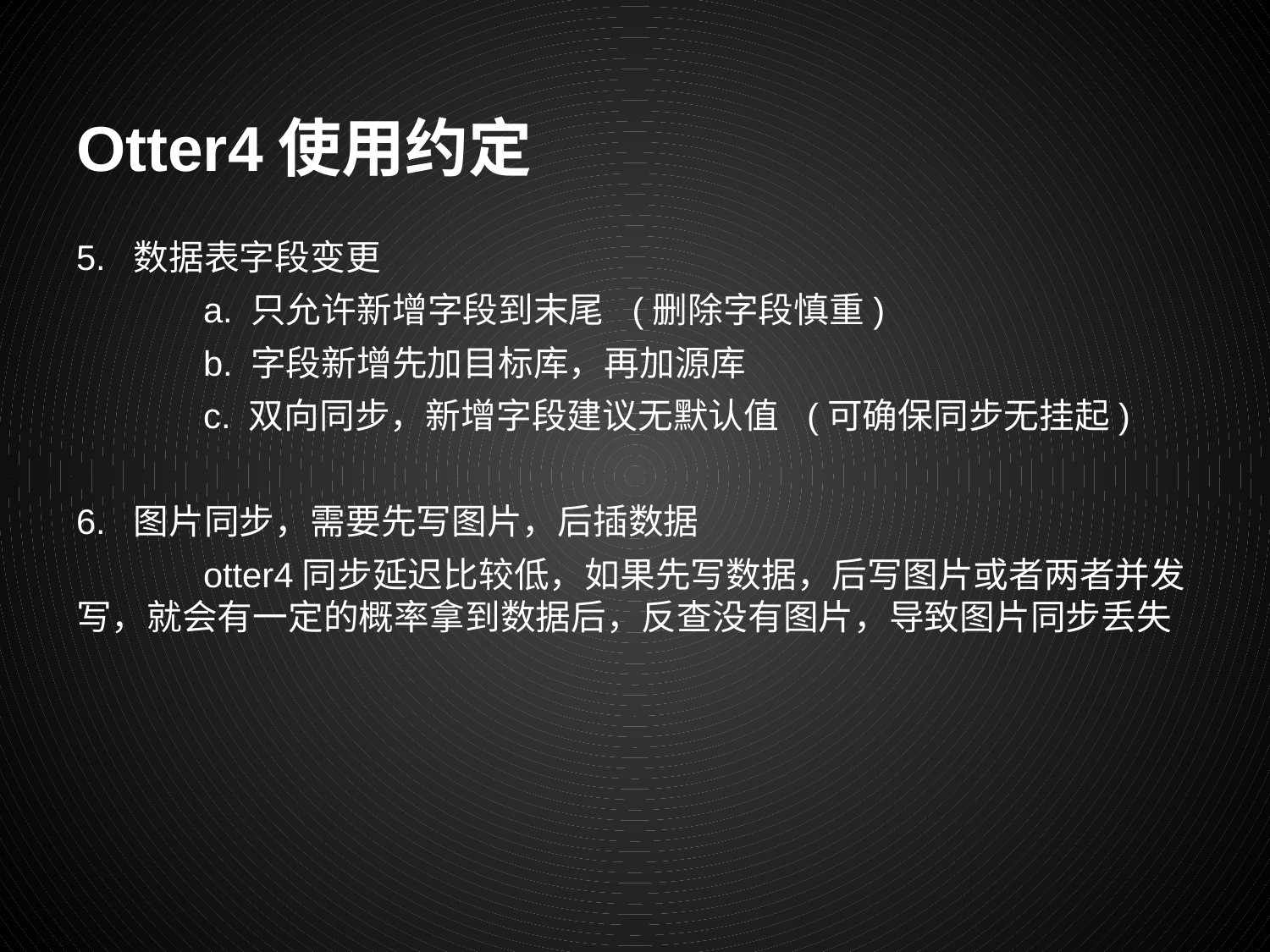

# Otter4使用约定
5.  数据表字段变更
	a. 只允许新增字段到末尾  (删除字段慎重)
	b. 字段新增先加目标库，再加源库
	c. 双向同步，新增字段建议无默认值  (可确保同步无挂起)

6.  图片同步，需要先写图片，后插数据
	otter4同步延迟比较低，如果先写数据，后写图片或者两者并发写，就会有一定的概率拿到数据后，反查没有图片，导致图片同步丢失